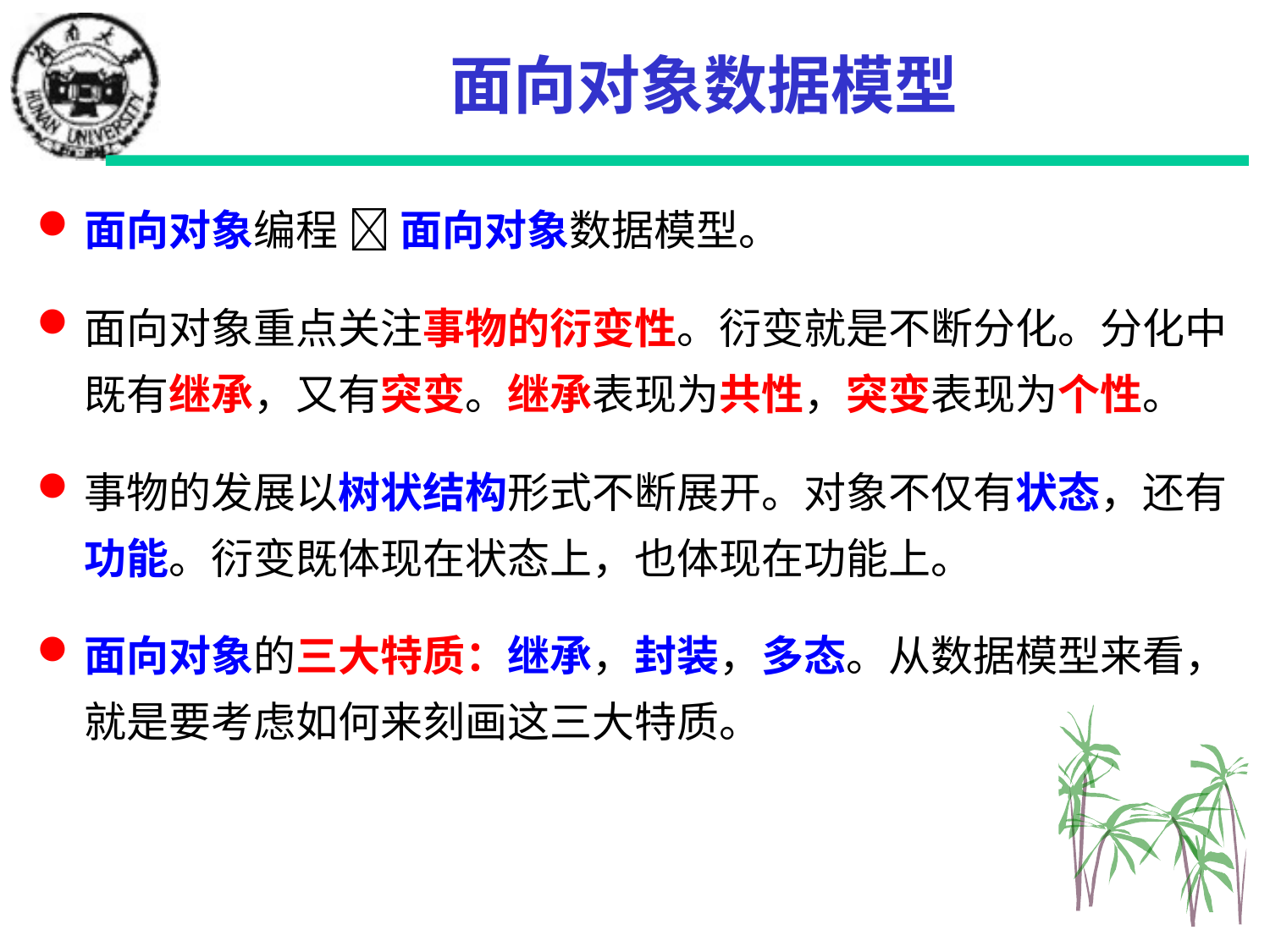

# 面向对象数据模型

面向对象编程 ⇒ 面向对象数据模型。
面向对象重点关注事物的衍变性。衍变就是不断分化。分化中既有继承，又有突变。继承表现为共性，突变表现为个性。
事物的发展以树状结构形式不断展开。对象不仅有状态，还有功能。衍变既体现在状态上，也体现在功能上。
面向对象的三大特质：继承，封装，多态。从数据模型来看，就是要考虑如何来刻画这三大特质。